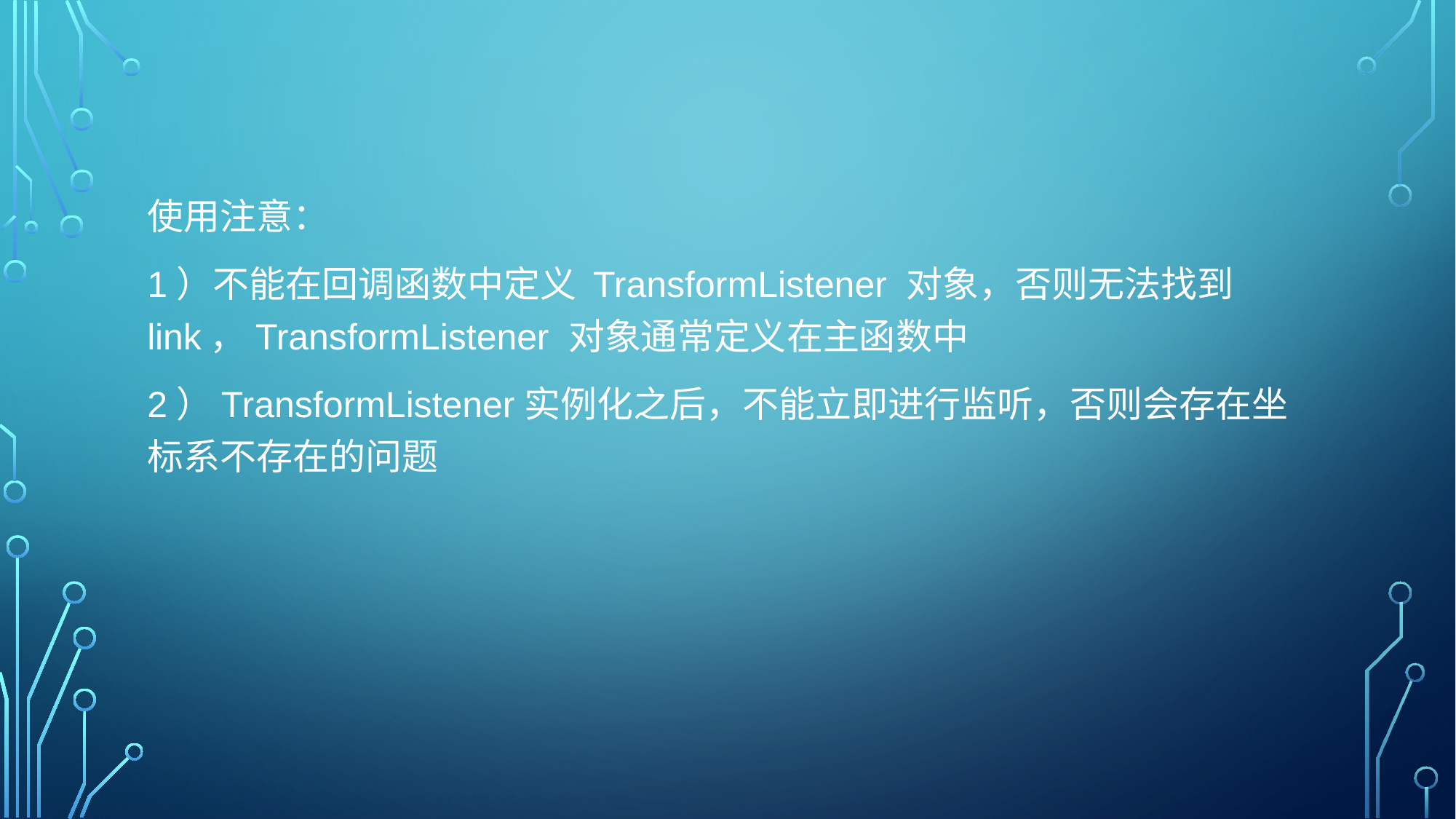

使用注意：
1）不能在回调函数中定义 TransformListener 对象，否则无法找到 link，TransformListener 对象通常定义在主函数中
2）TransformListener实例化之后，不能立即进行监听，否则会存在坐标系不存在的问题